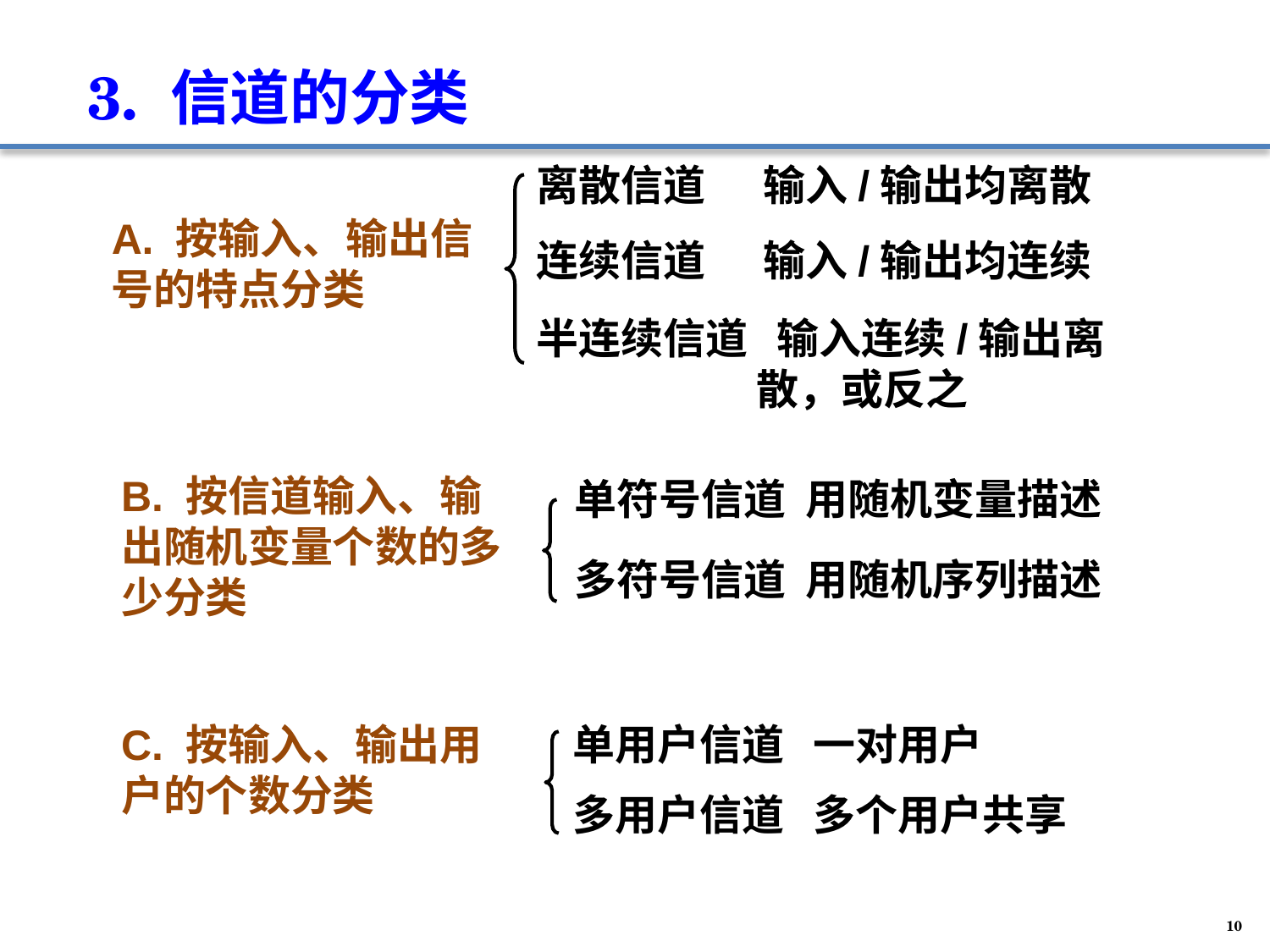

# 3. 信道的分类
离散信道      输入/输出均离散

A. 按输入、输出信号的特点分类
连续信道      输入/输出均连续
半连续信道   输入连续/输出离
                      散，或反之
B. 按信道输入、输出随机变量个数的多少分类
单符号信道  用随机变量描述

多符号信道  用随机序列描述
C. 按输入、输出用户的个数分类
单用户信道   一对用户

多用户信道   多个用户共享
10